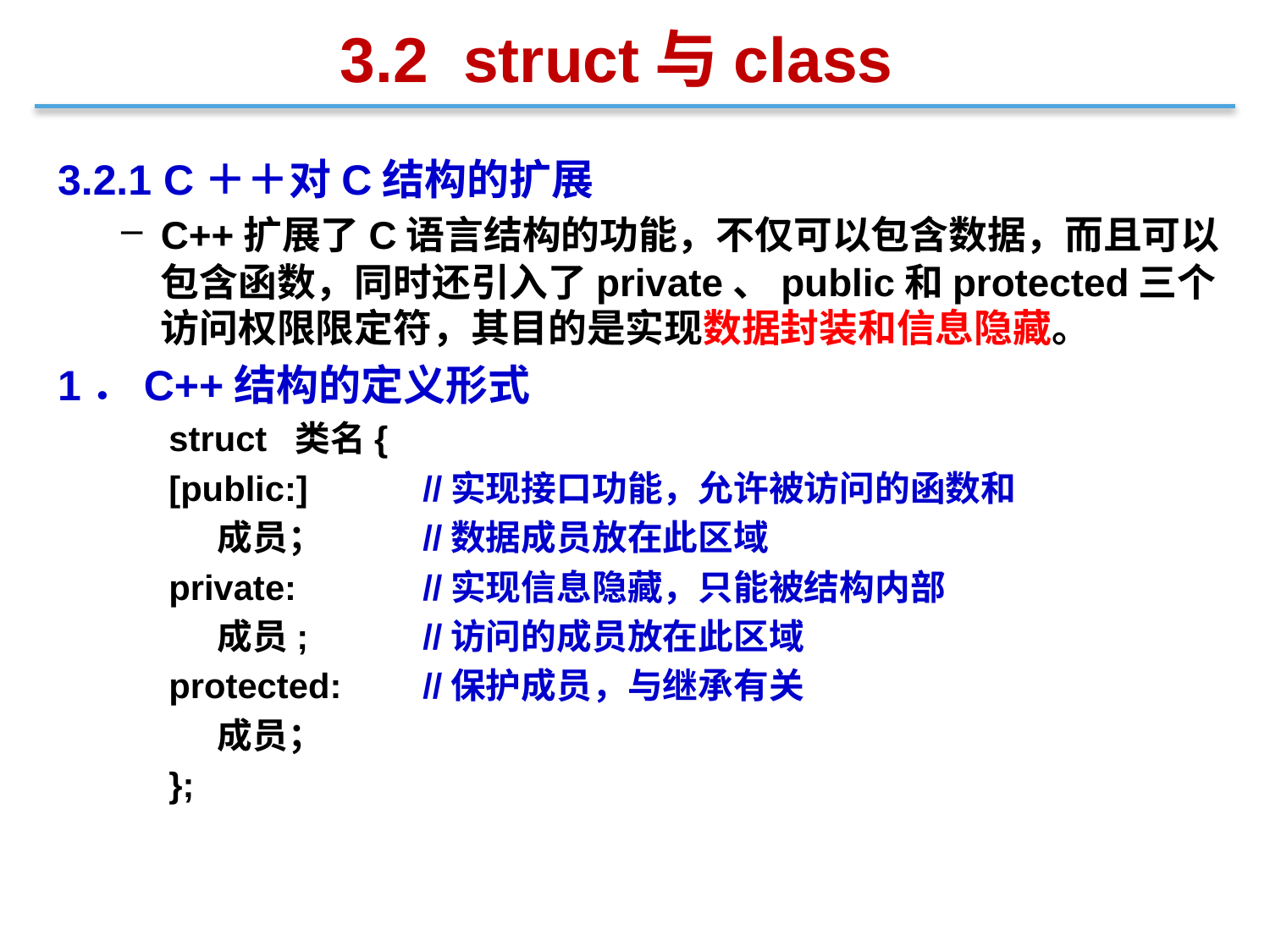

3.2  struct与class
3.2.1 C＋＋对C结构的扩展
C++扩展了C语言结构的功能，不仅可以包含数据，而且可以包含函数，同时还引入了private、public和protected三个访问权限限定符，其目的是实现数据封装和信息隐藏。
1．C++结构的定义形式
struct  类名{
[public:]      	//实现接口功能，允许被访问的函数和
     成员；      	//数据成员放在此区域
private:       	//实现信息隐藏，只能被结构内部
     成员;       	//访问的成员放在此区域
protected:   	//保护成员，与继承有关
     成员；
};